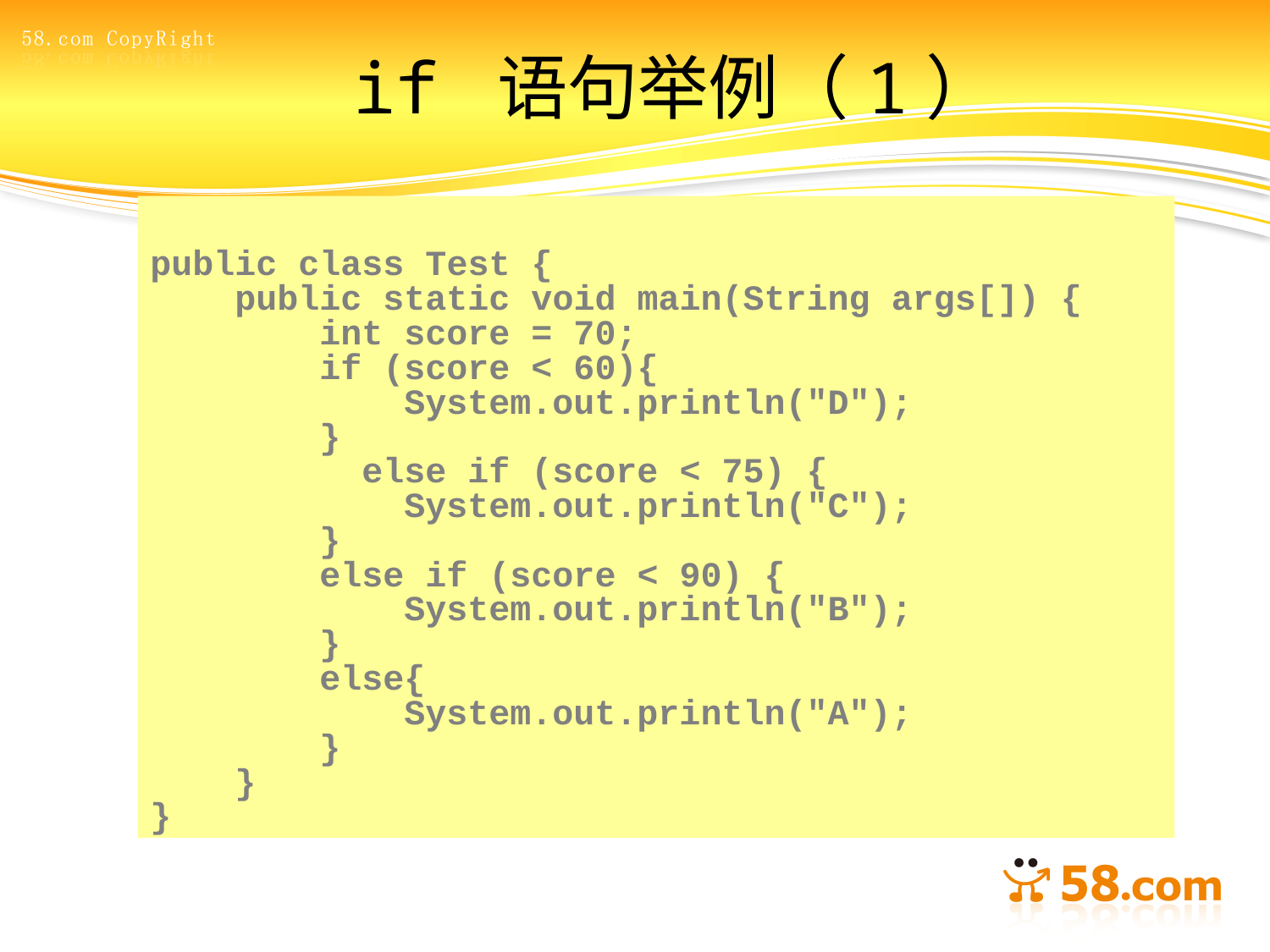

# if 语句举例（1）

public class Test {
    public static void main(String args[]) {
        int score = 70;
        if (score < 60){
            System.out.println("D");
        }
          else if (score < 75) {
            System.out.println("C");
        }
        else if (score < 90) {
            System.out.println("B");
        }
        else{
            System.out.println("A");
        }
    }
}